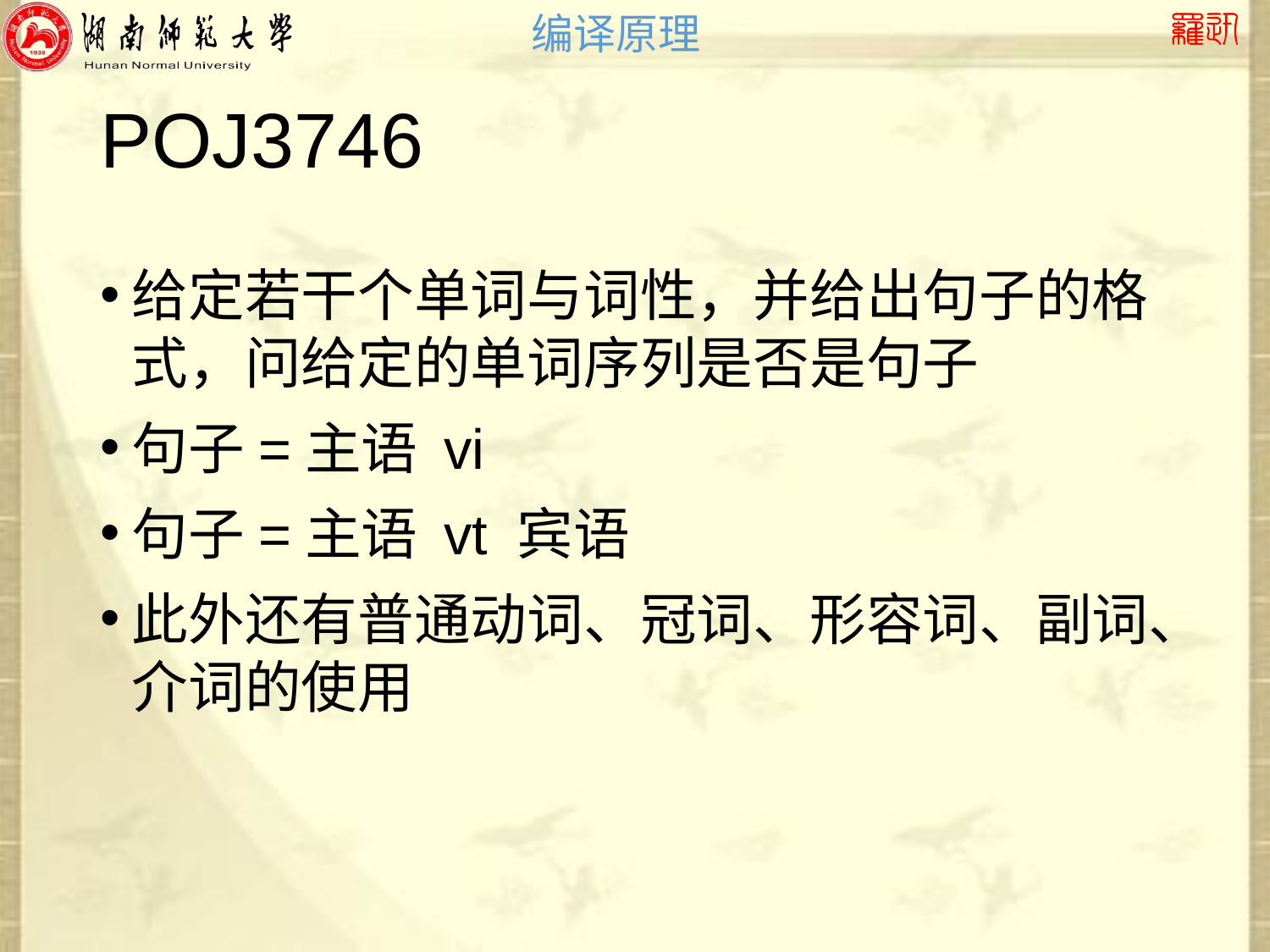

# POJ3746
给定若干个单词与词性，并给出句子的格式，问给定的单词序列是否是句子
句子=主语 vi
句子=主语 vt 宾语
此外还有普通动词、冠词、形容词、副词、介词的使用